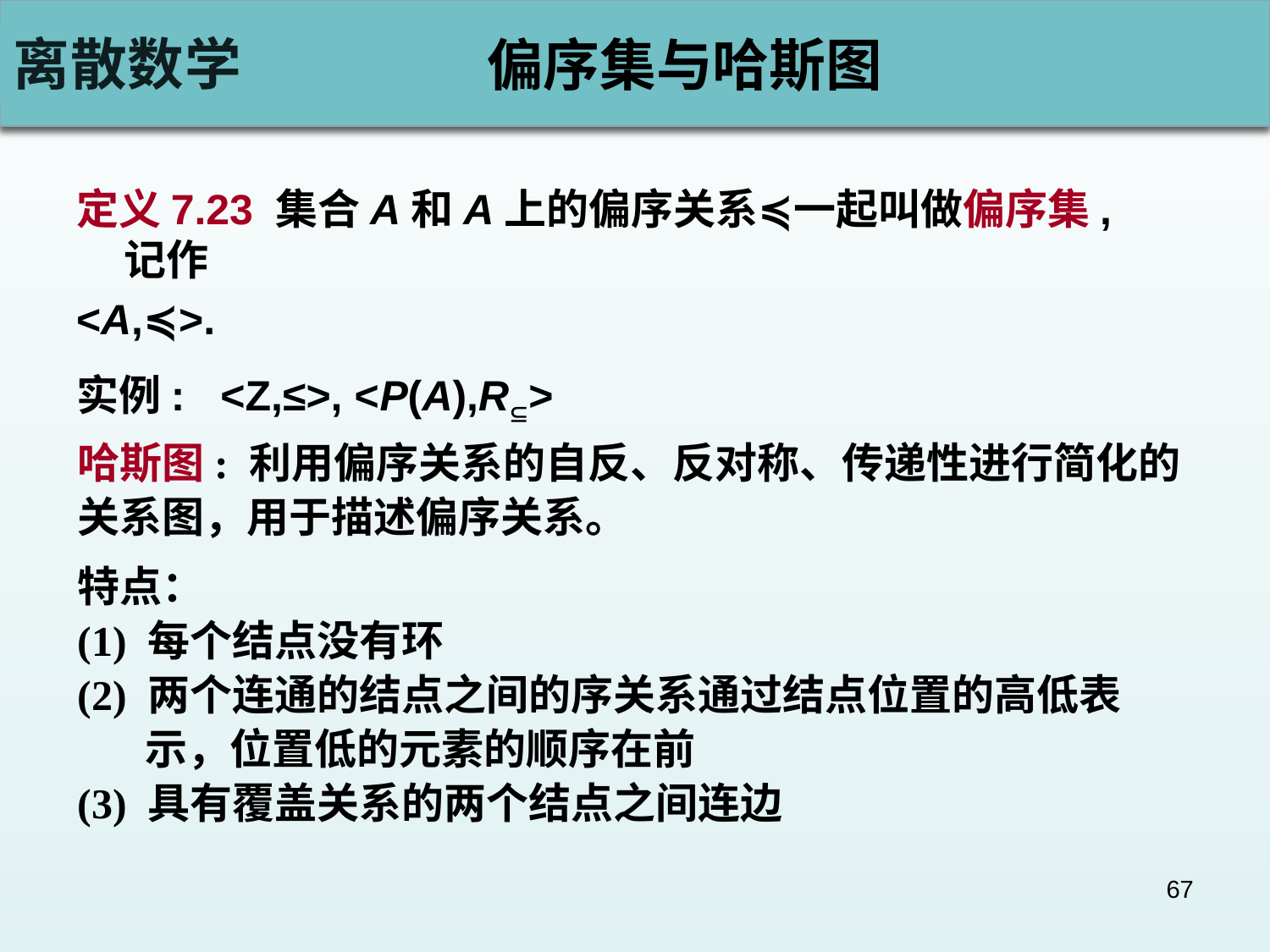

# 偏序集与哈斯图
定义7.23 集合A和A上的偏序关系≼一起叫做偏序集, 记作
<A,≼>.
实例:   <Z,≤>, <P(A),R⊆>
哈斯图: 利用偏序关系的自反、反对称、传递性进行简化的
关系图，用于描述偏序关系。
特点：
(1) 每个结点没有环
(2) 两个连通的结点之间的序关系通过结点位置的高低表
      示，位置低的元素的顺序在前
(3) 具有覆盖关系的两个结点之间连边
67